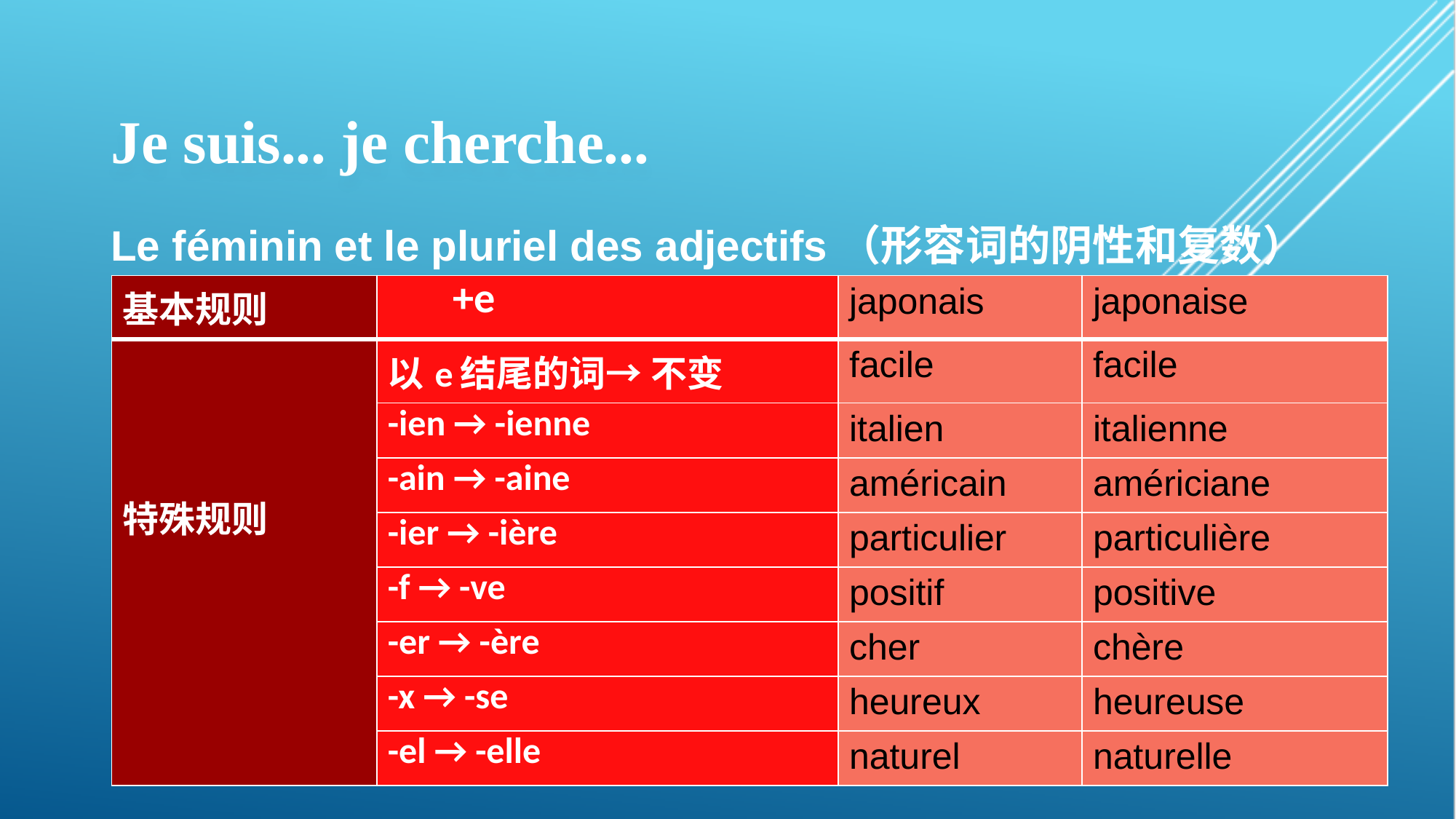

# Je suis... je cherche...
Le féminin et le pluriel des adjectifs（形容词的阴性和复数）

| 基本规则 | +e | japonais | japonaise |
| --- | --- | --- | --- |
| 特殊规则 | 以e结尾的词→ 不变 | facile | facile |
|  | -ien → -ienne | italien | italienne |
|  | -ain → -aine | américain | américiane |
|  | -ier → -ière | particulier | particulière |
|  | -f → -ve | positif | positive |
|  | -er → -ère | cher | chère |
|  | -x → -se | heureux | heureuse |
|  | -el → -elle | naturel | naturelle |